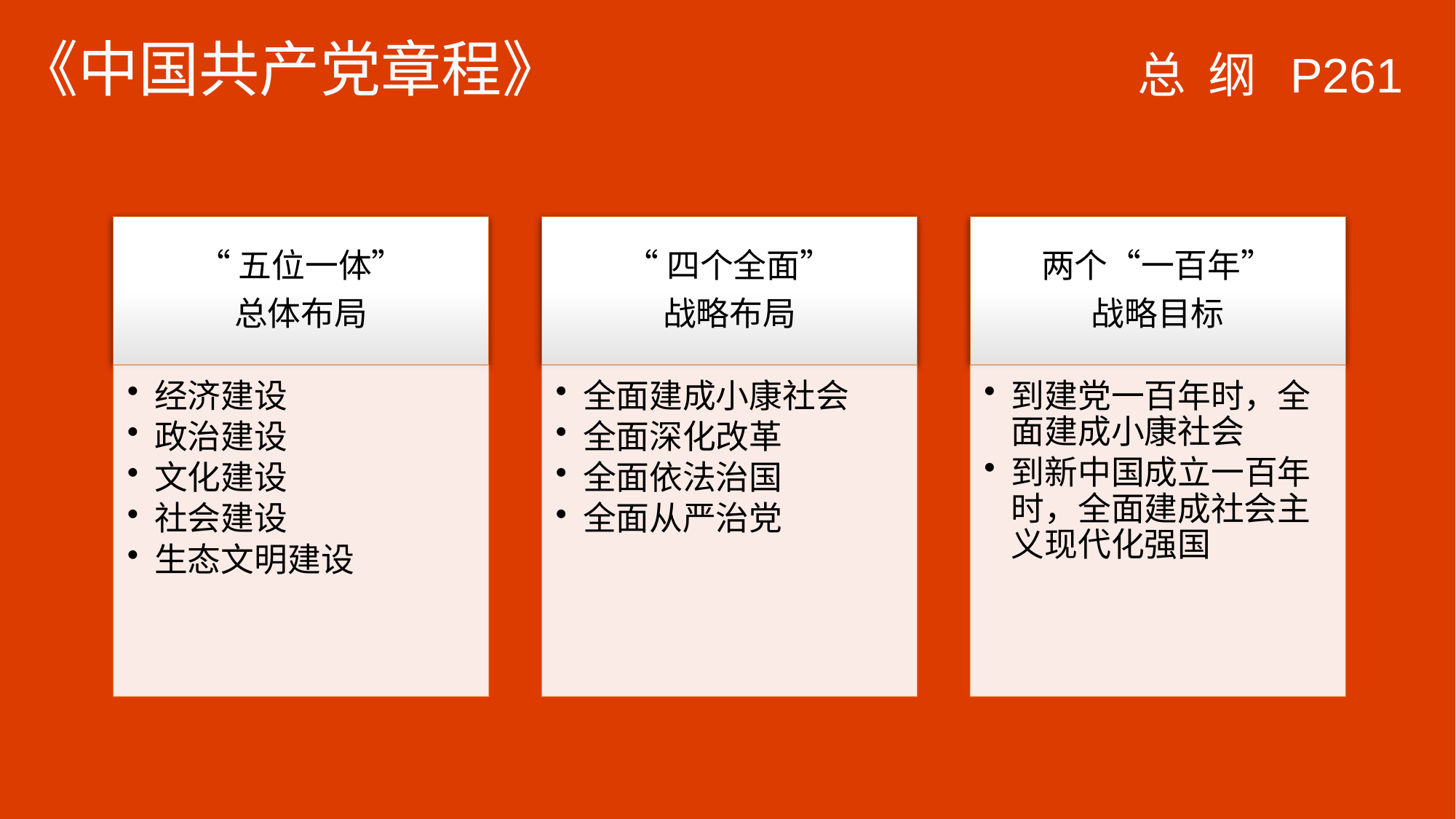

《中国共产党章程》
总  纲  P261
“五位一体”
总体布局
经济建设
政治建设
文化建设
社会建设
生态文明建设
“四个全面”
战略布局
全面建成小康社会
全面深化改革
全面依法治国
全面从严治党
两个“一百年”
战略目标
到建党一百年时，全面建成小康社会
到新中国成立一百年时，全面建成社会主义现代化强国